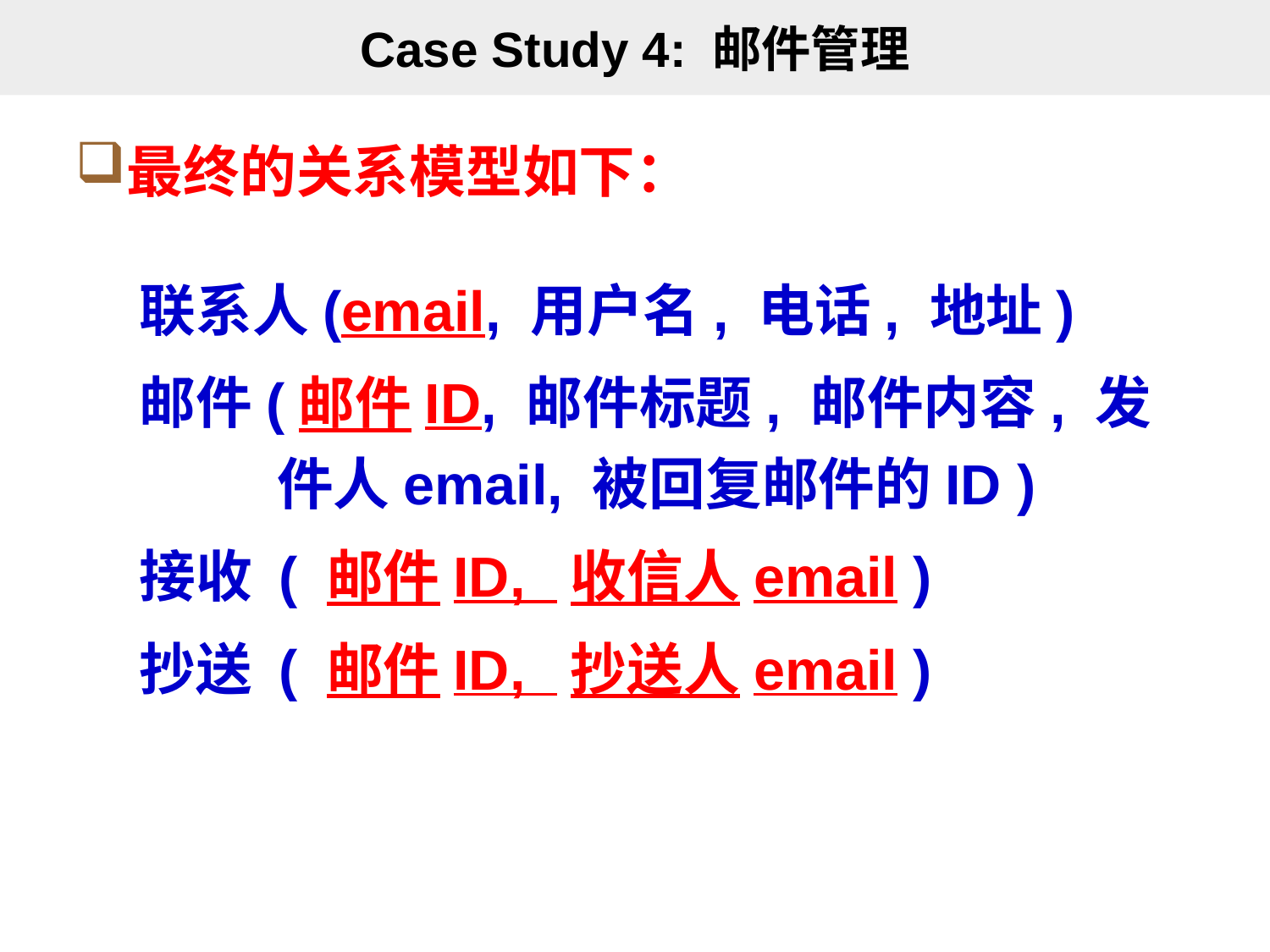

# Case Study 4: 邮件管理
最终的关系模型如下：

联系人(email, 用户名, 电话, 地址)
邮件(邮件ID, 邮件标题, 邮件内容, 发件人email, 被回复邮件的ID )
接收 ( 邮件ID,  收信人email )
抄送 ( 邮件ID,  抄送人email )